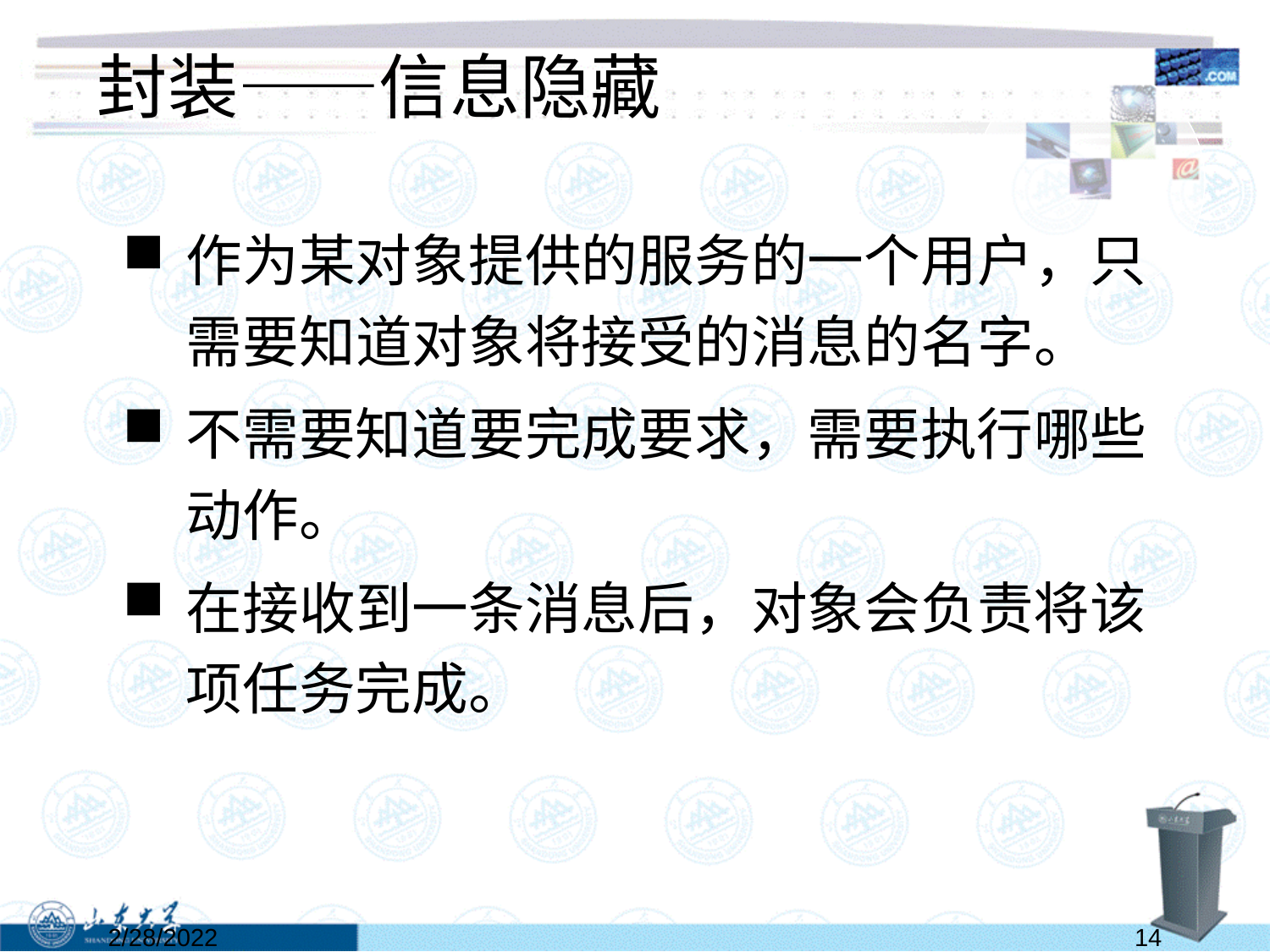

# 封装——信息隐藏
作为某对象提供的服务的一个用户，只需要知道对象将接受的消息的名字。
不需要知道要完成要求，需要执行哪些动作。
在接收到一条消息后，对象会负责将该项任务完成。
2/28/2022
14